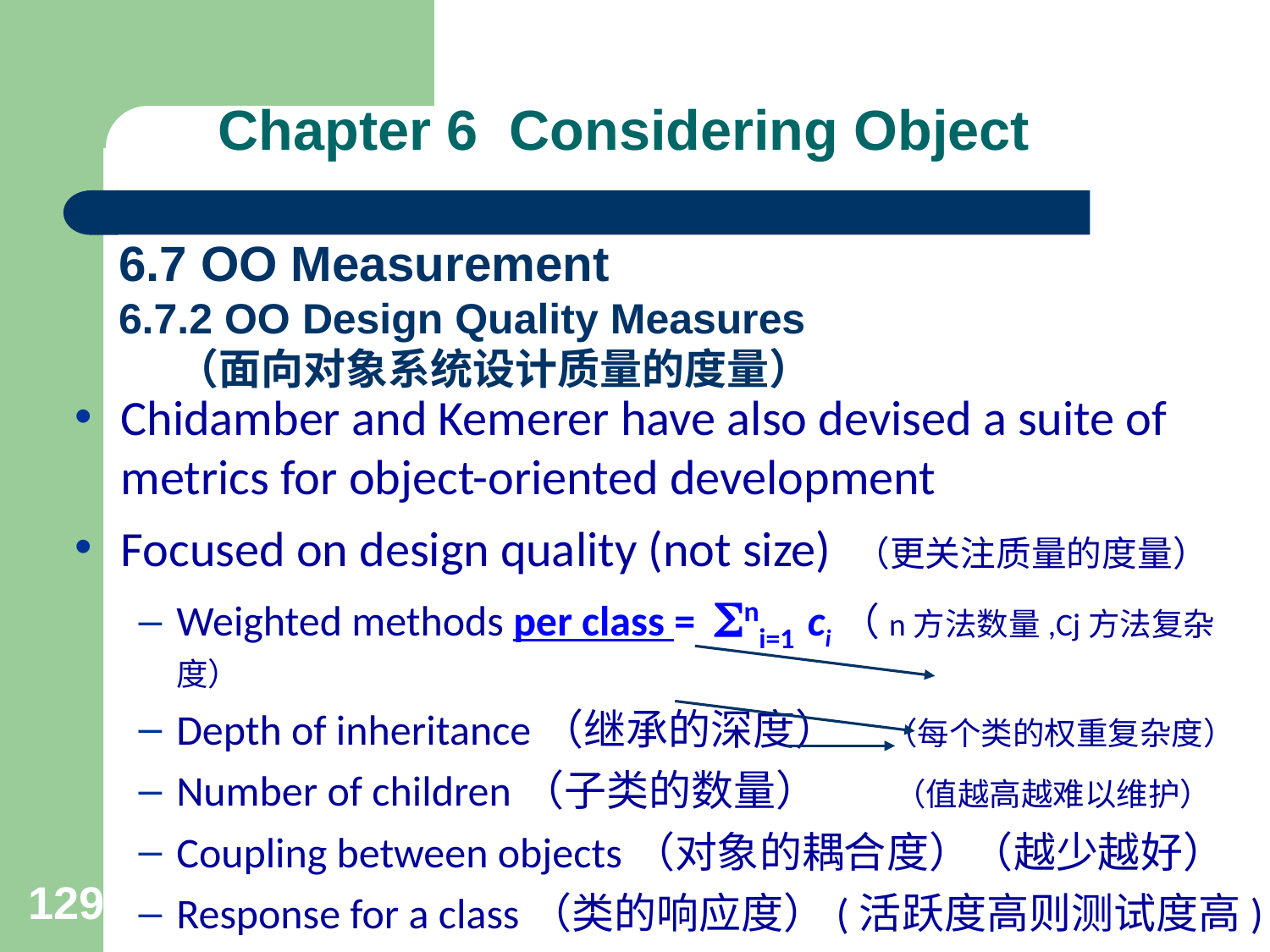

# Chapter 6  Considering Object
6.7 OO Measurement
6.7.2 OO Design Quality Measures
     （面向对象系统设计质量的度量）

Chidamber and Kemerer have also devised a suite of metrics for object-oriented development
Focused on design quality (not size) （更关注质量的度量）
Weighted methods per class =  Σni=1  ci（n方法数量,Cj方法复杂度）
Depth of inheritance（继承的深度）     （每个类的权重复杂度）
Number of children（子类的数量）        （值越高越难以维护）
Coupling between objects（对象的耦合度）（越少越好）
Response for a class（类的响应度）(活跃度高则测试度高)
Lack of cohesion of methods(LCOM方法--内聚方面的缺乏度)
129